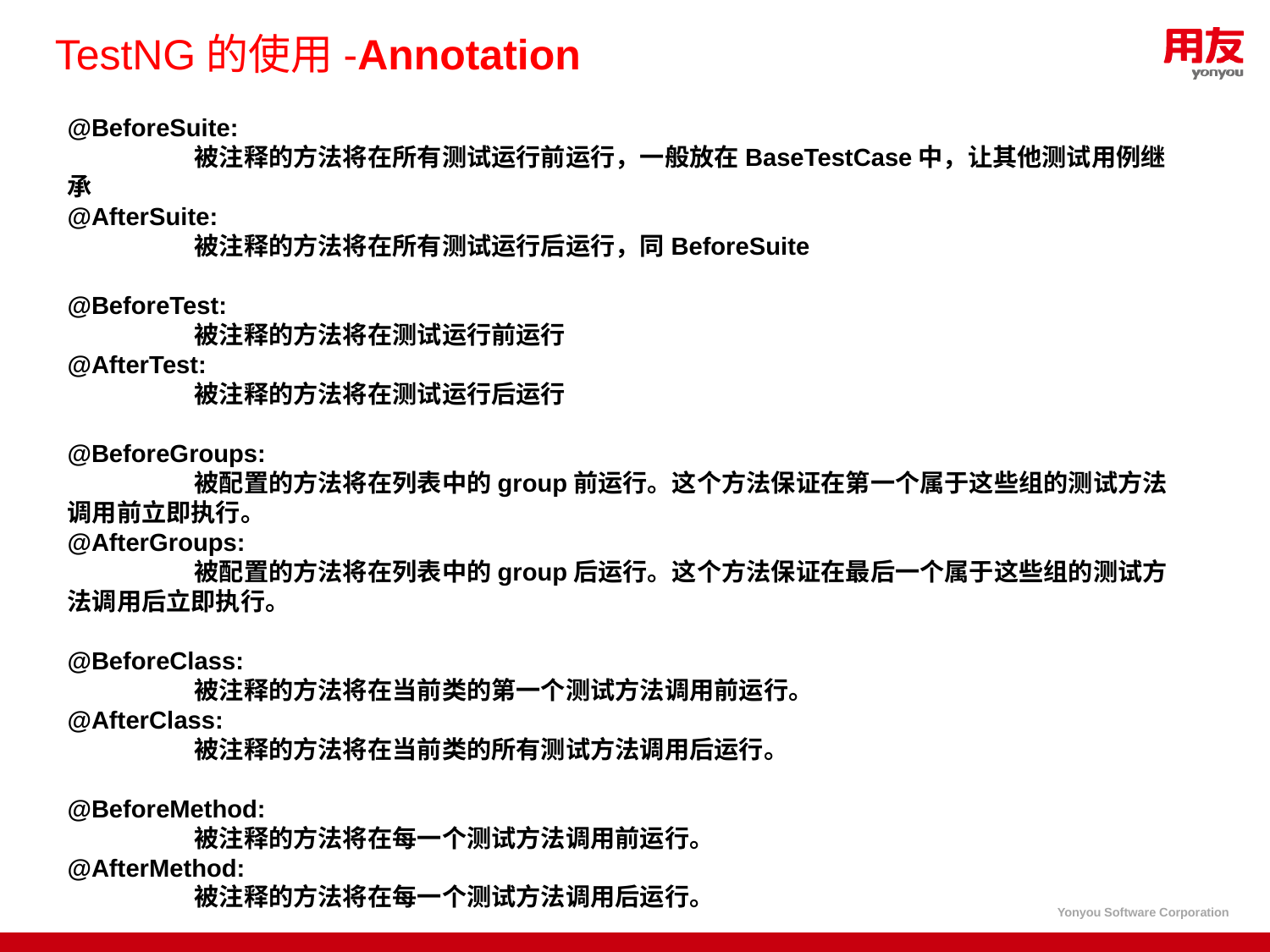

# TestNG的使用-Annotation
@BeforeSuite:
	被注释的方法将在所有测试运行前运行，一般放在BaseTestCase中，让其他测试用例继承
@AfterSuite:
	被注释的方法将在所有测试运行后运行，同BeforeSuite

@BeforeTest:
	被注释的方法将在测试运行前运行
@AfterTest:
	被注释的方法将在测试运行后运行

@BeforeGroups:
	被配置的方法将在列表中的group前运行。这个方法保证在第一个属于这些组的测试方法调用前立即执行。
@AfterGroups:
	被配置的方法将在列表中的group后运行。这个方法保证在最后一个属于这些组的测试方法调用后立即执行。

@BeforeClass:
	被注释的方法将在当前类的第一个测试方法调用前运行。
@AfterClass:
	被注释的方法将在当前类的所有测试方法调用后运行。

@BeforeMethod:
	被注释的方法将在每一个测试方法调用前运行。
@AfterMethod:
	被注释的方法将在每一个测试方法调用后运行。